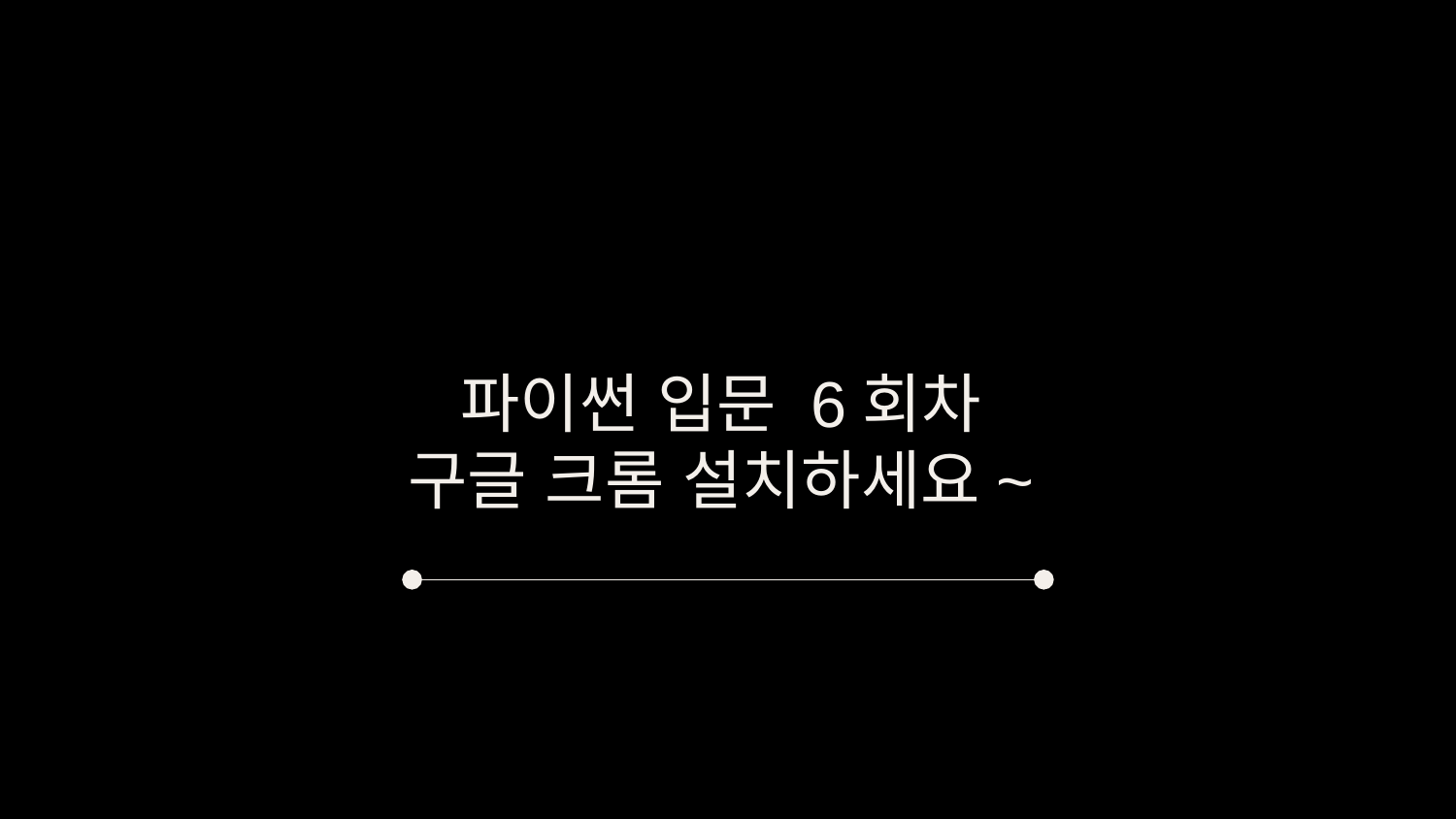

# 파이썬 입문 6회차 구글 크롬 설치하세요~